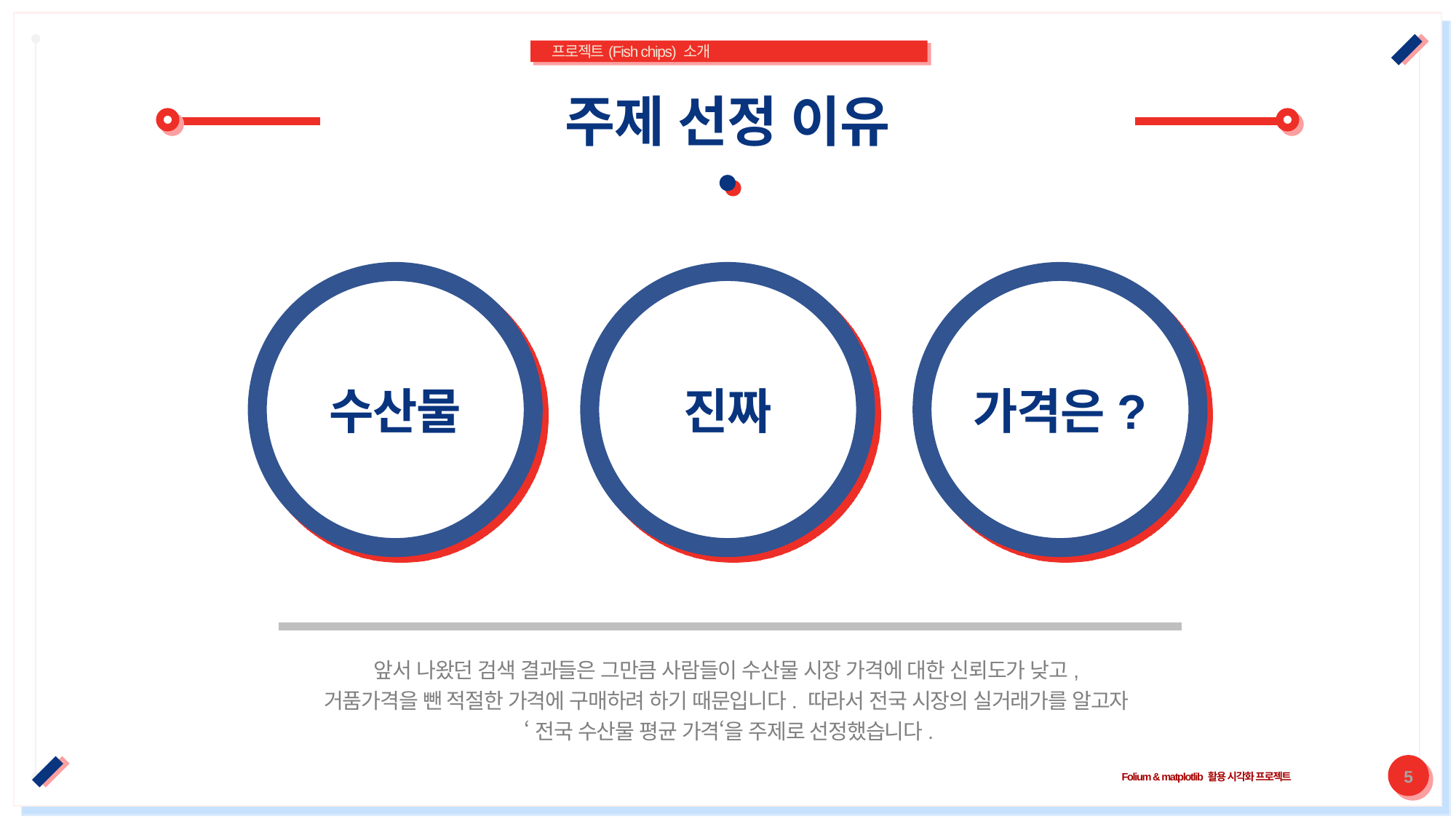

프로젝트(Fish chips) 소개
# 주제 선정 이유

수산물
진짜
가격은?
앞서 나왔던 검색 결과들은 그만큼 사람들이 수산물 시장 가격에 대한 신뢰도가 낮고,
거품가격을 뺀 적절한 가격에 구매하려 하기 때문입니다. 따라서 전국 시장의 실거래가를 알고자
‘전국 수산물 평균 가격‘을 주제로 선정했습니다.
Folium & matplotlib 활용 시각화 프로젝트
5